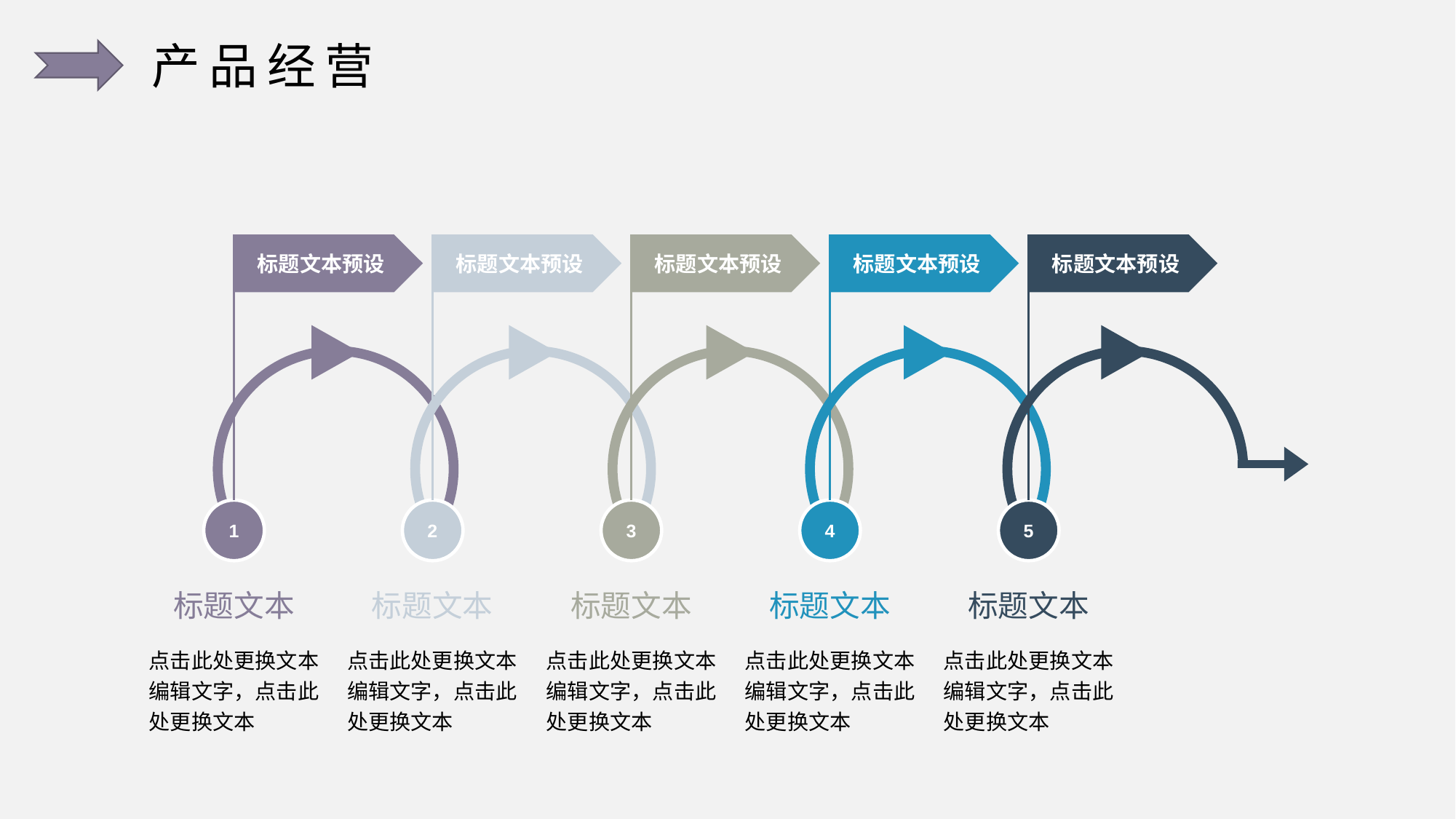

产品经营

标题文本预设
标题文本预设
标题文本预设
标题文本预设
标题文本预设

1
2
3
4
5
标题文本
点击此处更换文本编辑文字，点击此处更换文本
标题文本
点击此处更换文本编辑文字，点击此处更换文本
标题文本
点击此处更换文本编辑文字，点击此处更换文本
标题文本
点击此处更换文本编辑文字，点击此处更换文本
标题文本
点击此处更换文本编辑文字，点击此处更换文本